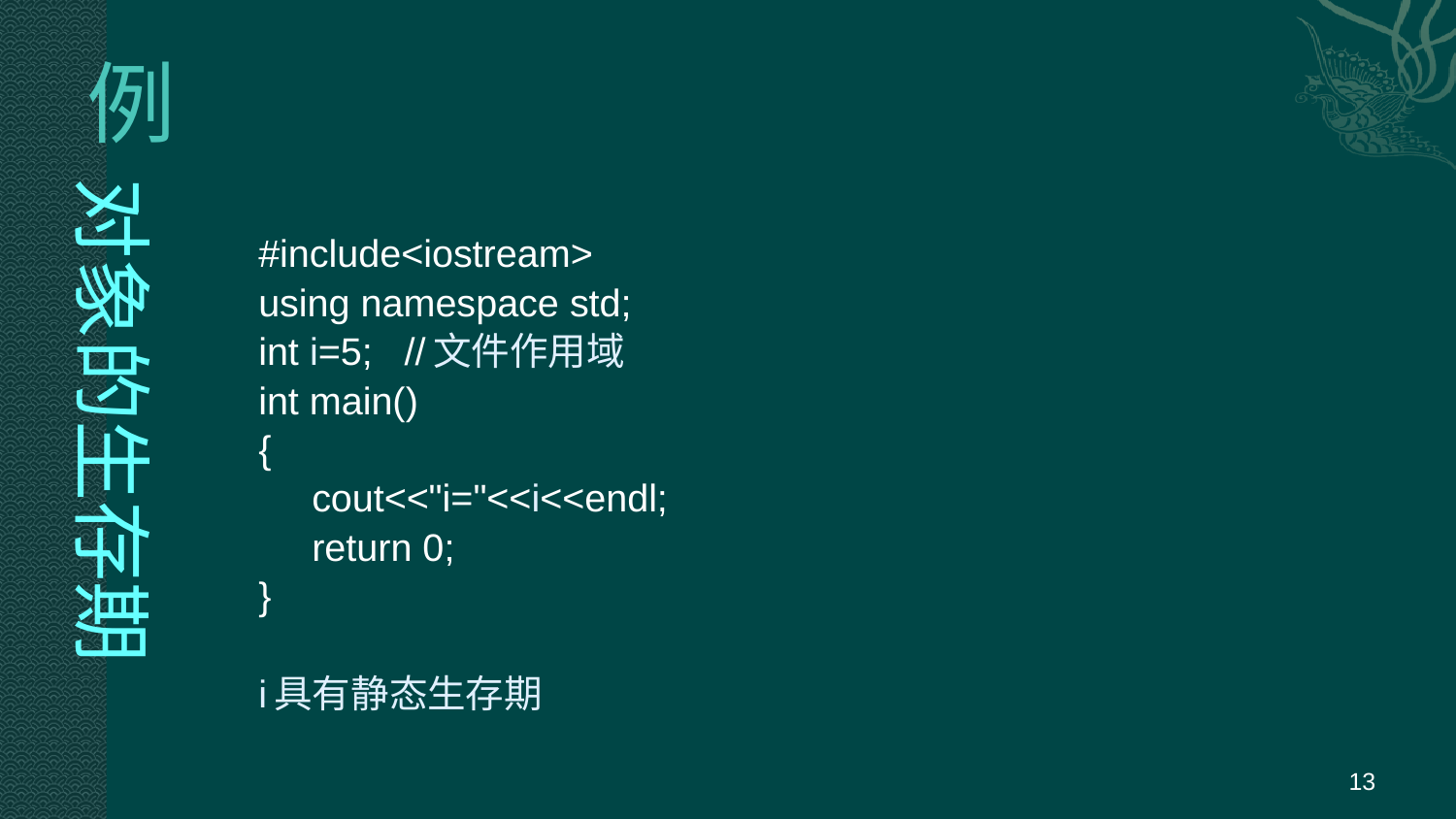

# 例
对象的生存期
#include<iostream>
using namespace std;
int i=5;   //文件作用域
int main()
{
     cout<<"i="<<i<<endl;
     return 0;
}

i具有静态生存期
13